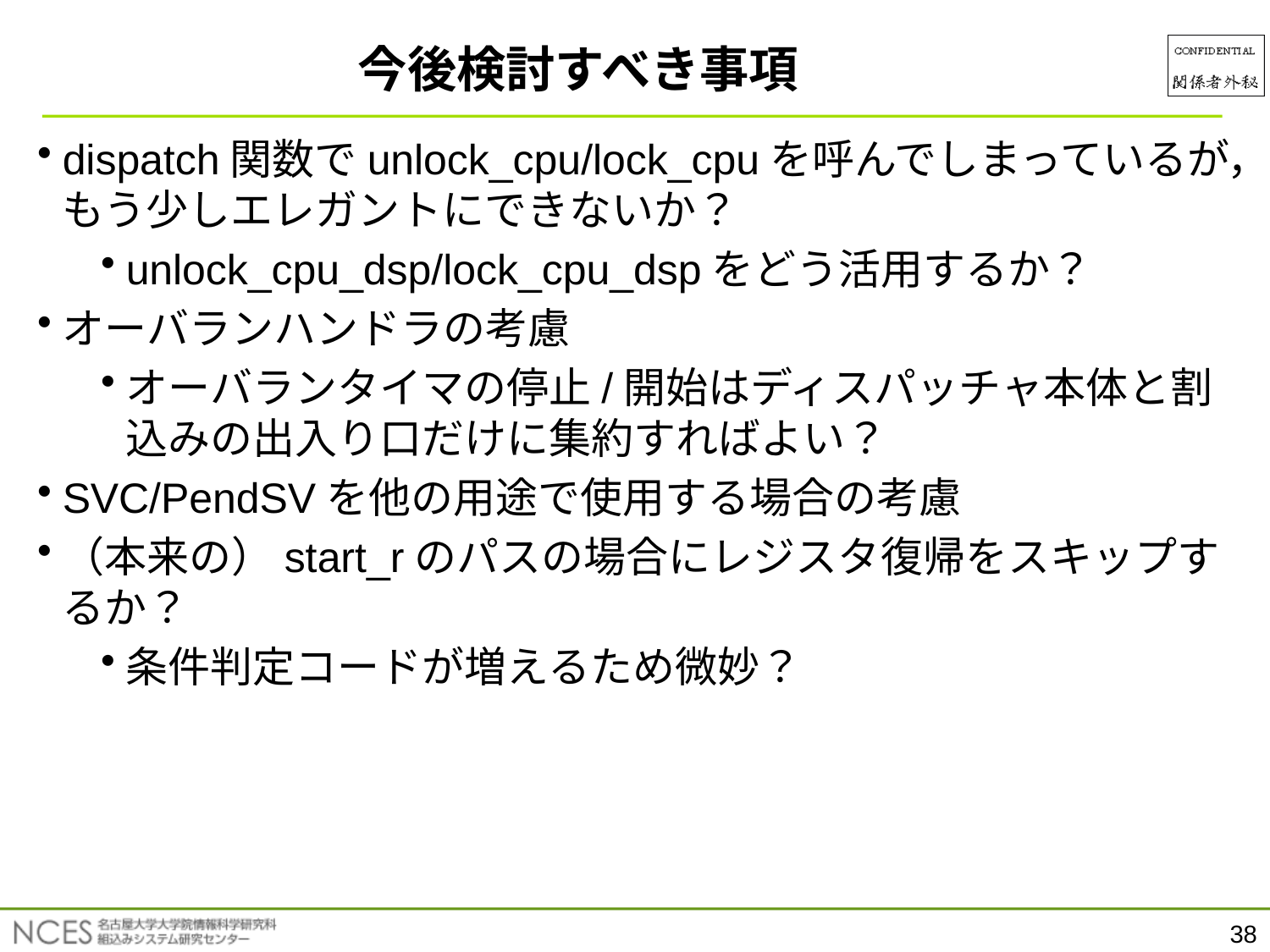

今後検討すべき事項
dispatch関数でunlock_cpu/lock_cpuを呼んでしまっているが，もう少しエレガントにできないか？
unlock_cpu_dsp/lock_cpu_dspをどう活用するか？
オーバランハンドラの考慮
オーバランタイマの停止/開始はディスパッチャ本体と割込みの出入り口だけに集約すればよい？
SVC/PendSVを他の用途で使用する場合の考慮
（本来の）start_rのパスの場合にレジスタ復帰をスキップするか？
条件判定コードが増えるため微妙？
38